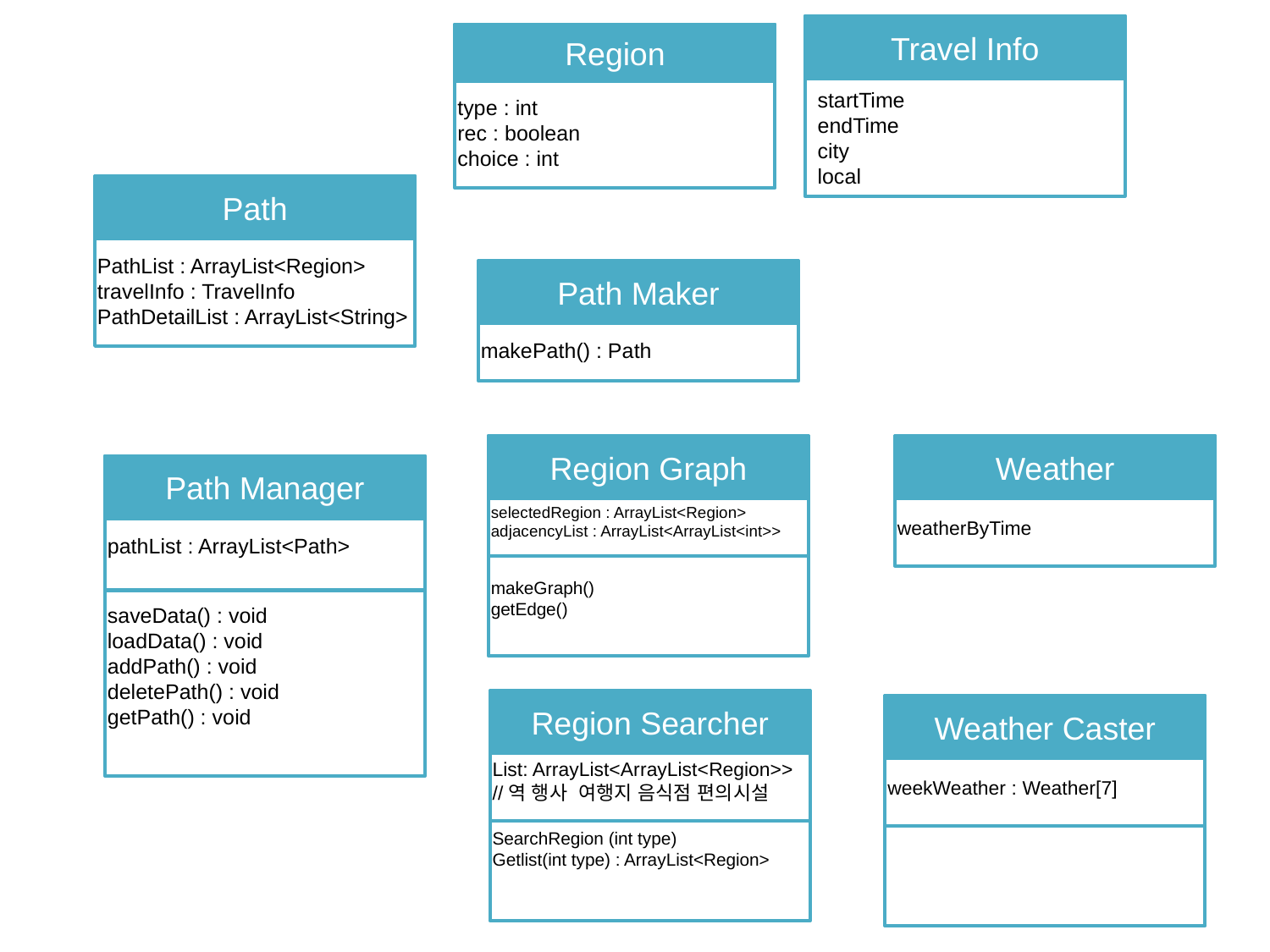

Travel Info
startTime
endTime
city
local

Region
type : int
rec : boolean
choice : int

Path
PathList : ArrayList<Region>
travelInfo : TravelInfo
PathDetailList : ArrayList<String>

Path Maker
makePath() : Path

Region Graph
selectedRegion : ArrayList<Region>
adjacencyList : ArrayList<ArrayList<int>>
makeGraph()
getEdge()

Weather
weatherByTime

Path Manager
pathList : ArrayList<Path>

saveData() : void
loadData() : void
addPath() : void
deletePath() : void
getPath() : void

Region Searcher
List: ArrayList<ArrayList<Region>>
//역 행사  여행지 음식점 편의시설
SearchRegion (int type)
Getlist(int type) : ArrayList<Region>

Weather Caster
weekWeather : Weather[7]